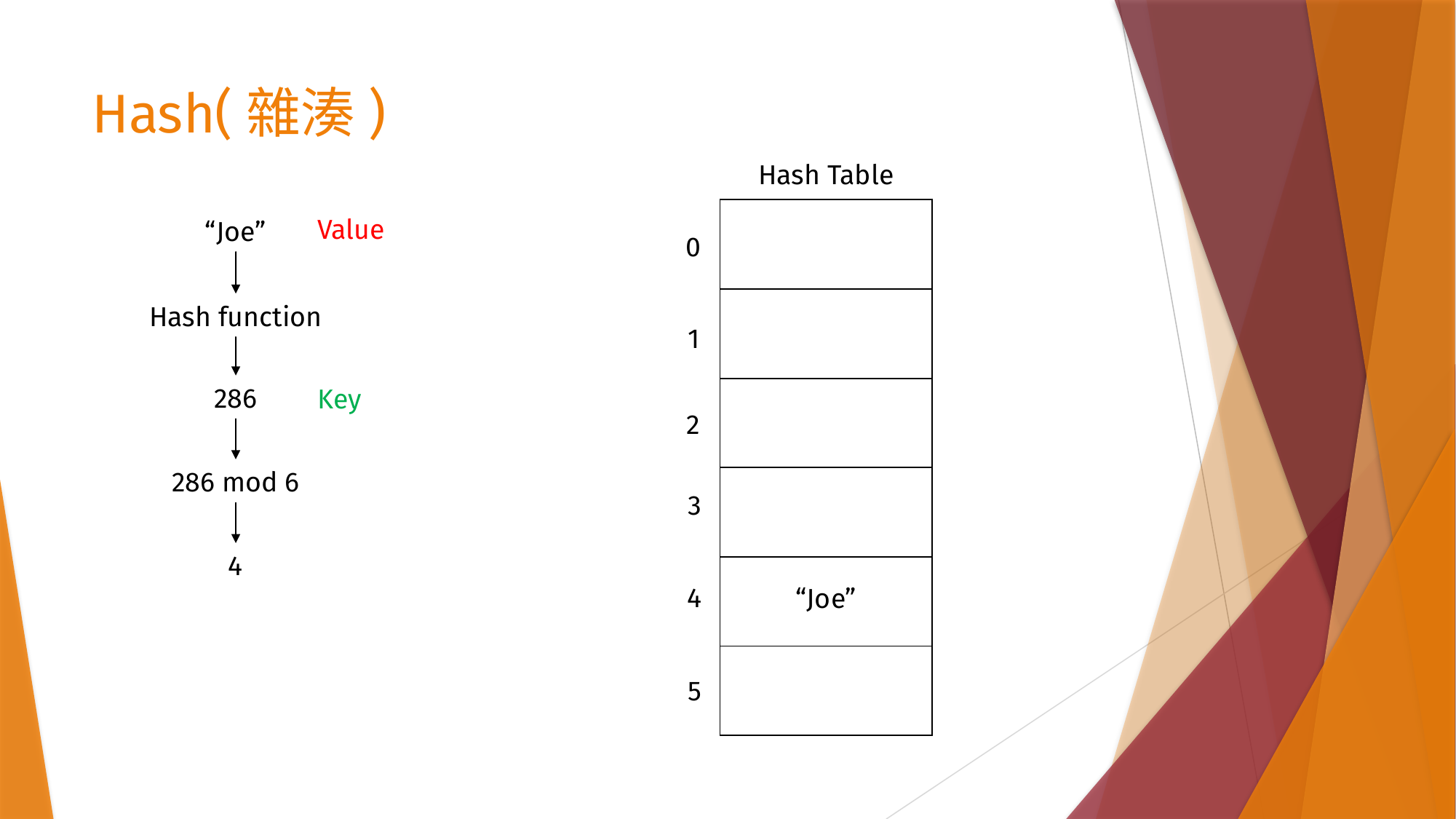

# Hash(雜湊)
Hash Table
|  |
| --- |
|  |
|  |
|  |
|  |
|  |
Value
“Joe”
0
Hash function
1
286
Key
2
286 mod 6
3
4
4
“Joe”
5